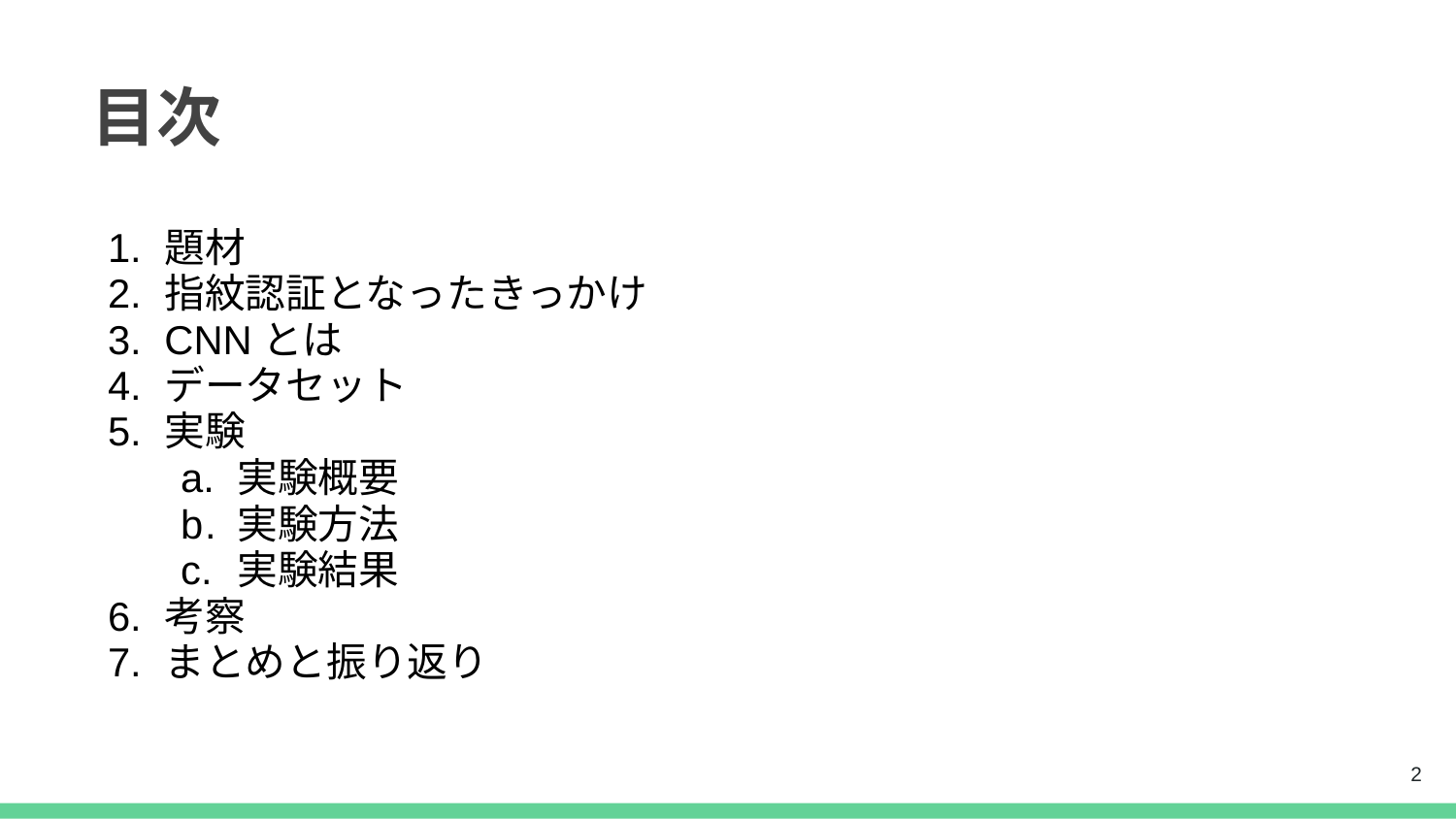

目次
題材
指紋認証となったきっかけ
CNNとは
データセット
実験
実験概要
実験方法
実験結果
考察
まとめと振り返り

2